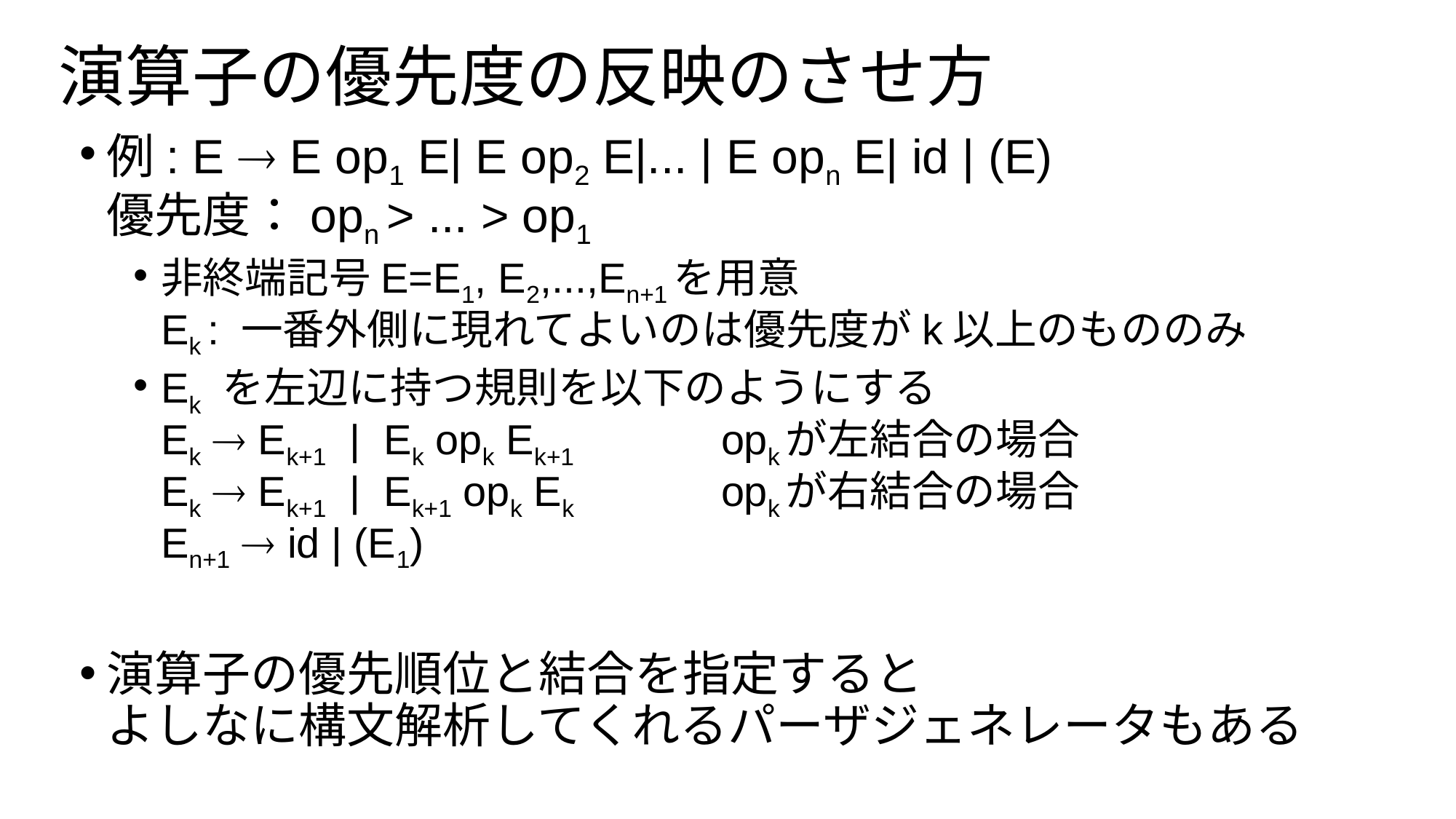

# 演算子の優先度の反映のさせ方
例: E → E op1 E| E op2 E|... | E opn E| id | (E)
優先度：opn > ... > op1
非終端記号E=E1, E2,...,En+1を用意
Ek : 一番外側に現れてよいのは優先度がk以上のもののみ
Ek を左辺に持つ規則を以下のようにする
Ek → Ek+1  |  Ek opk Ek+1　　　　　 opkが左結合の場合
Ek → Ek+1  |  Ek+1 opk Ek　　　　　 opkが右結合の場合
En+1 → id | (E1)

演算子の優先順位と結合を指定すると
よしなに構文解析してくれるパーザジェネレータもある